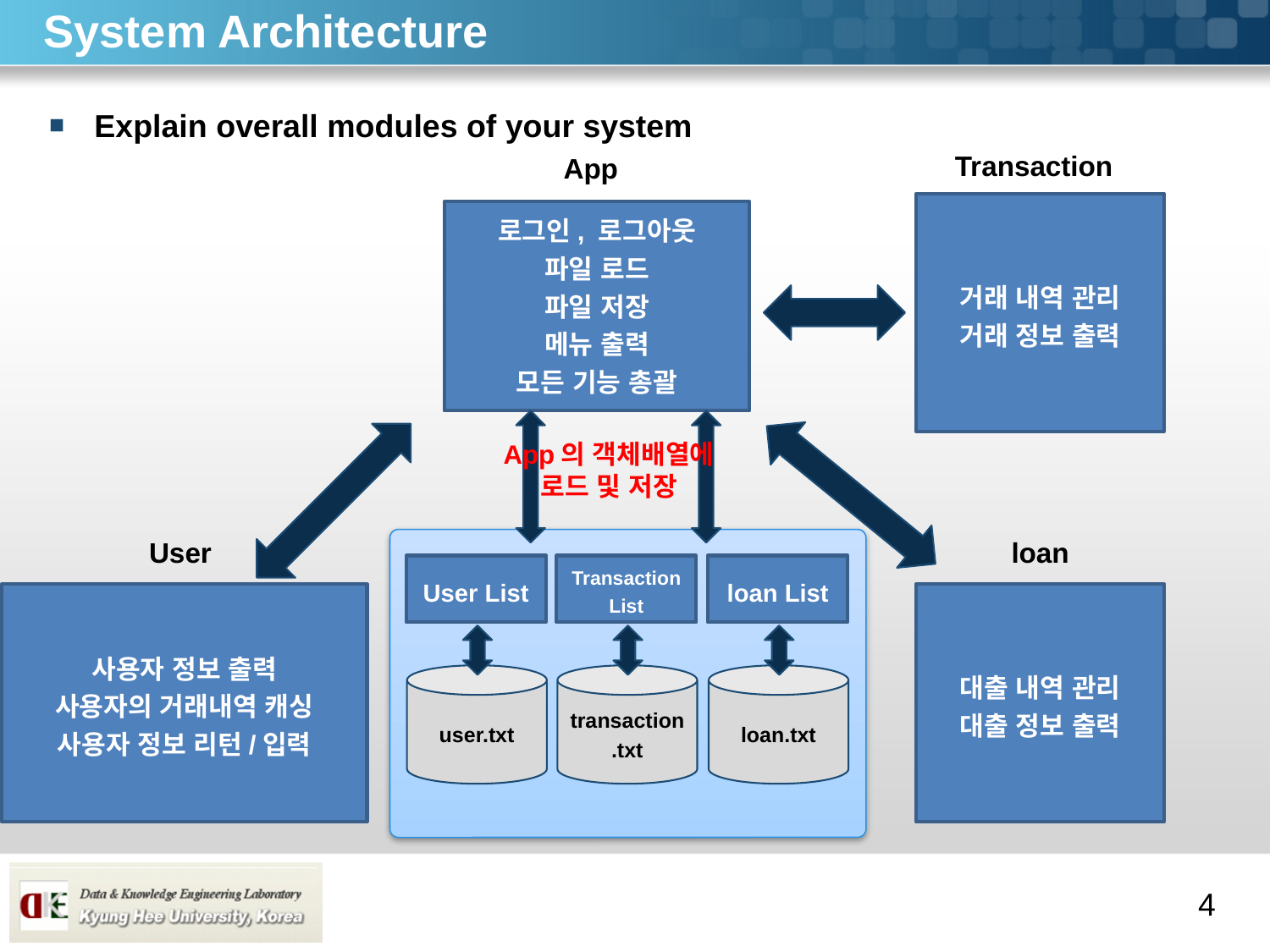

# System Architecture
Explain overall modules of your system
Transaction
App
거래 내역 관리
거래 정보 출력

로그인, 로그아웃
파일 로드
파일 저장
메뉴 출력
모든 기능 총괄

App의 객체배열에
로드 및 저장
User
loan

User List
Transaction
List
loan List
사용자 정보 출력
사용자의 거래내역 캐싱
사용자 정보 리턴/입력
대출 내역 관리
대출 정보 출력

user.txt
transaction.txt
loan.txt